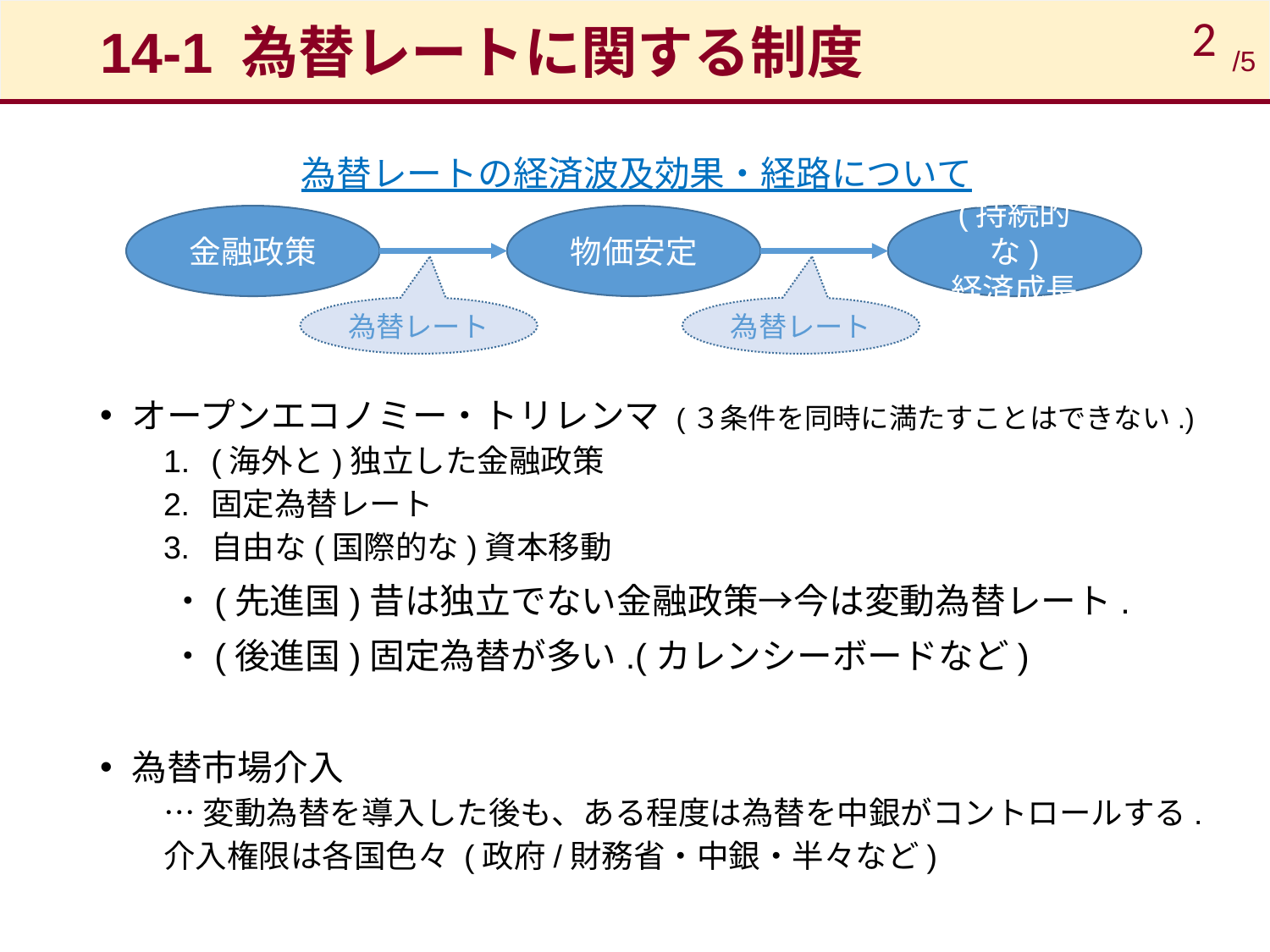

# 14-1 為替レートに関する制度
2
/5
	為替レートの経済波及効果・経路について
金融政策
物価安定
(持続的な)
経済成長
為替レート
為替レート
オープンエコノミー・トリレンマ (３条件を同時に満たすことはできない.)
(海外と)独立した金融政策
固定為替レート
自由な(国際的な)資本移動
　　・(先進国)昔は独立でない金融政策→今は変動為替レート.
　　・(後進国)固定為替が多い.(カレンシーボードなど)

為替市場介入
…変動為替を導入した後も、ある程度は為替を中銀がコントロールする.
介入権限は各国色々 (政府/財務省・中銀・半々など)